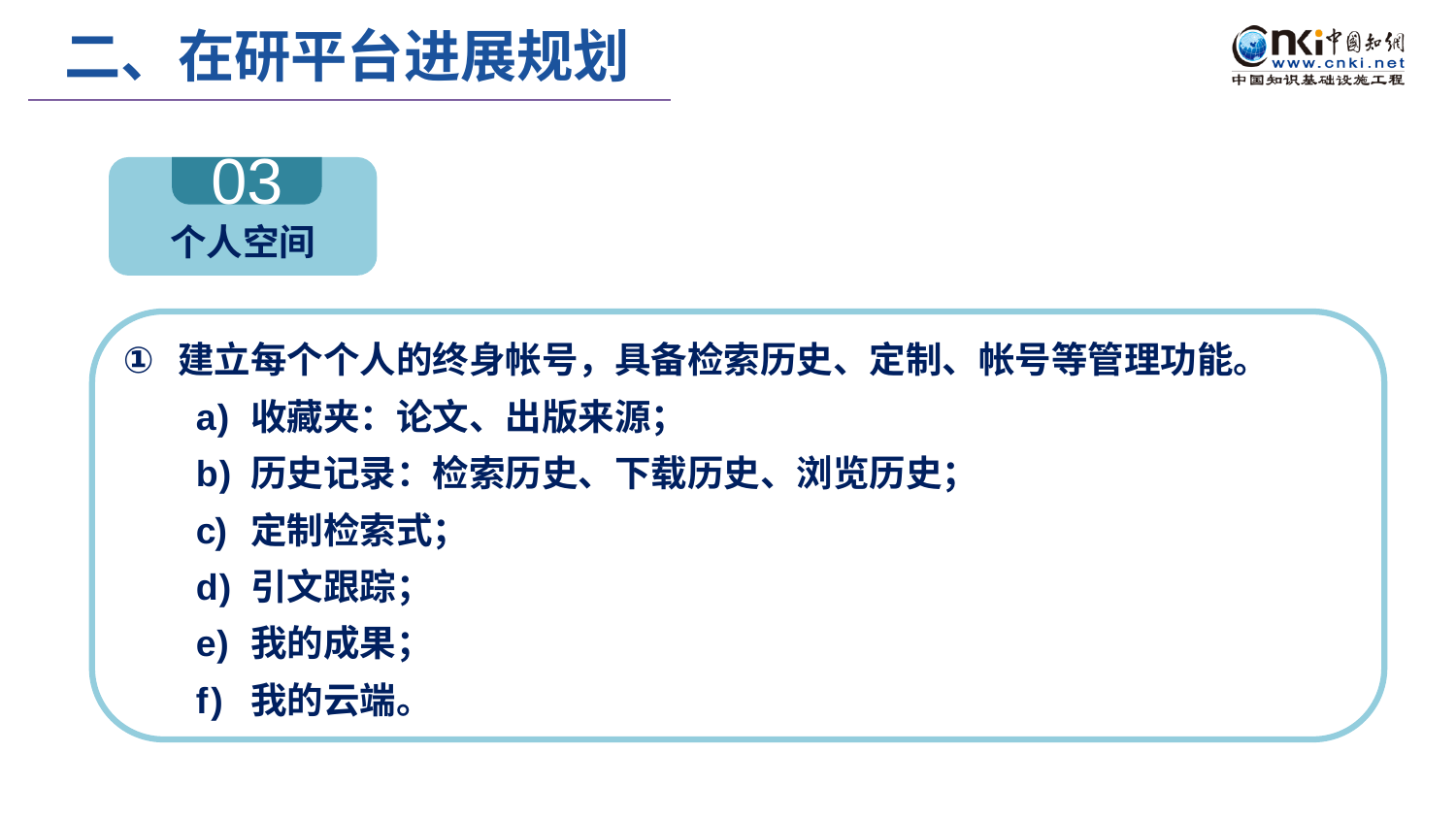

二、在研平台进展规划
03
个人空间

建立每个个人的终身帐号，具备检索历史、定制、帐号等管理功能。
收藏夹：论文、出版来源；
历史记录：检索历史、下载历史、浏览历史；
定制检索式；
引文跟踪；
我的成果；
我的云端。